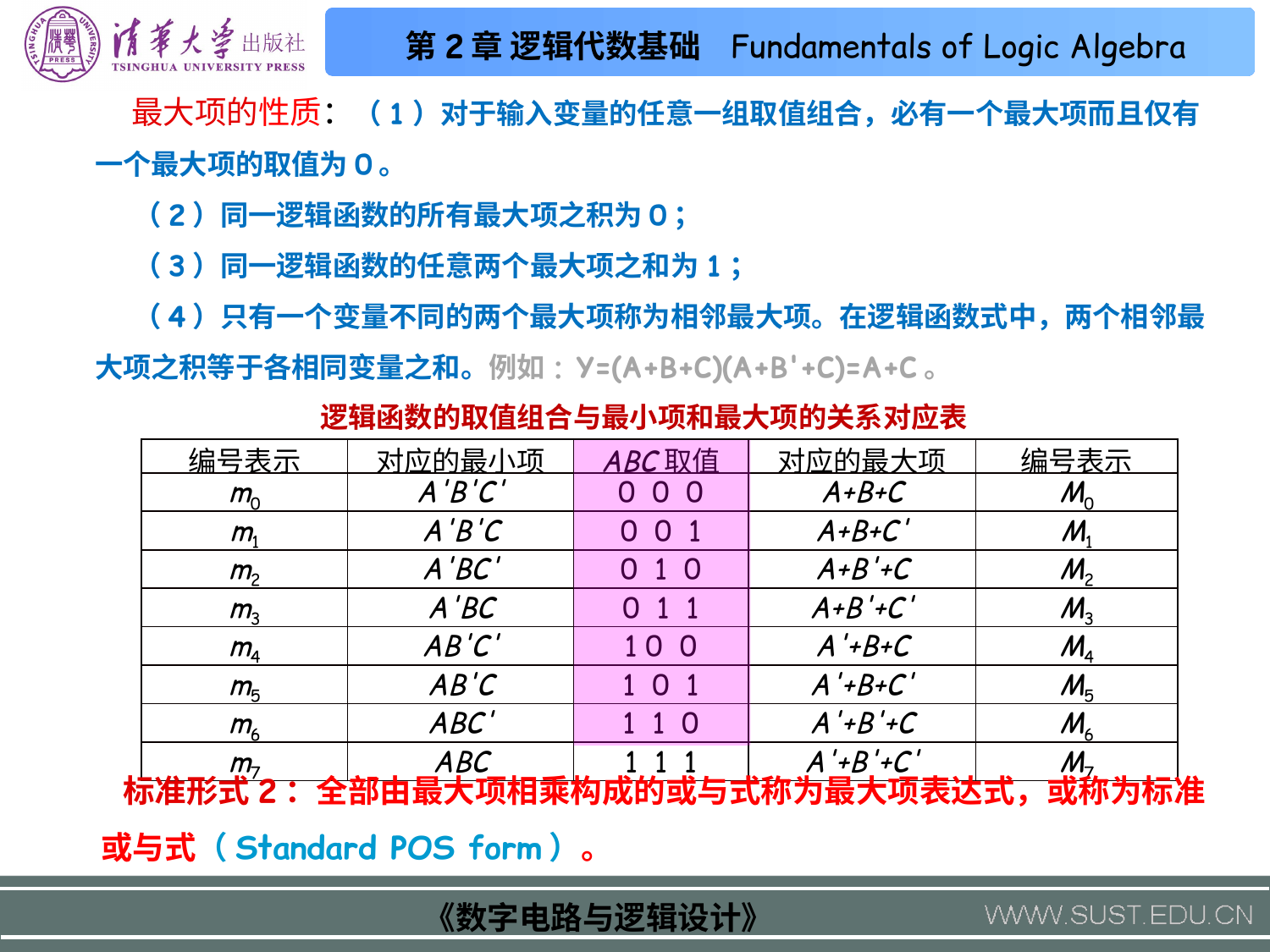

最大项的性质：（1）对于输入变量的任意一组取值组合，必有一个最大项而且仅有一个最大项的取值为0。
     （2）同一逻辑函数的所有最大项之积为0；
     （3）同一逻辑函数的任意两个最大项之和为1；
     （4）只有一个变量不同的两个最大项称为相邻最大项。在逻辑函数式中，两个相邻最大项之积等于各相同变量之和。例如: Y=(A+B+C)(A+B'+C)=A+C。
逻辑函数的取值组合与最小项和最大项的关系对应表
| 编号表示 | 对应的最小项 | ABC取值 | 对应的最大项 | 编号表示 |
| --- | --- | --- | --- | --- |
| m0 | A'B'C' | 0 0 0 | A+B+C | M0 |
| m1 | A'B'C | 0 0 1 | A+B+C' | M1 |
| m2 | A'BC' | 0 1 0 | A+B'+C | M2 |
| m3 | A'BC | 0 1 1 | A+B'+C' | M3 |
| m4 | AB'C' | 1 0 0 | A'+B+C | M4 |
| m5 | AB'C | 1 0 1 | A'+B+C' | M5 |
| m6 | ABC' | 1 1 0 | A'+B'+C | M6 |
| m7 | ABC | 1 1 1 | A'+B'+C' | M7 |

  标准形式2：全部由最大项相乘构成的或与式称为最大项表达式，或称为标准或与式（Standard POS form）。